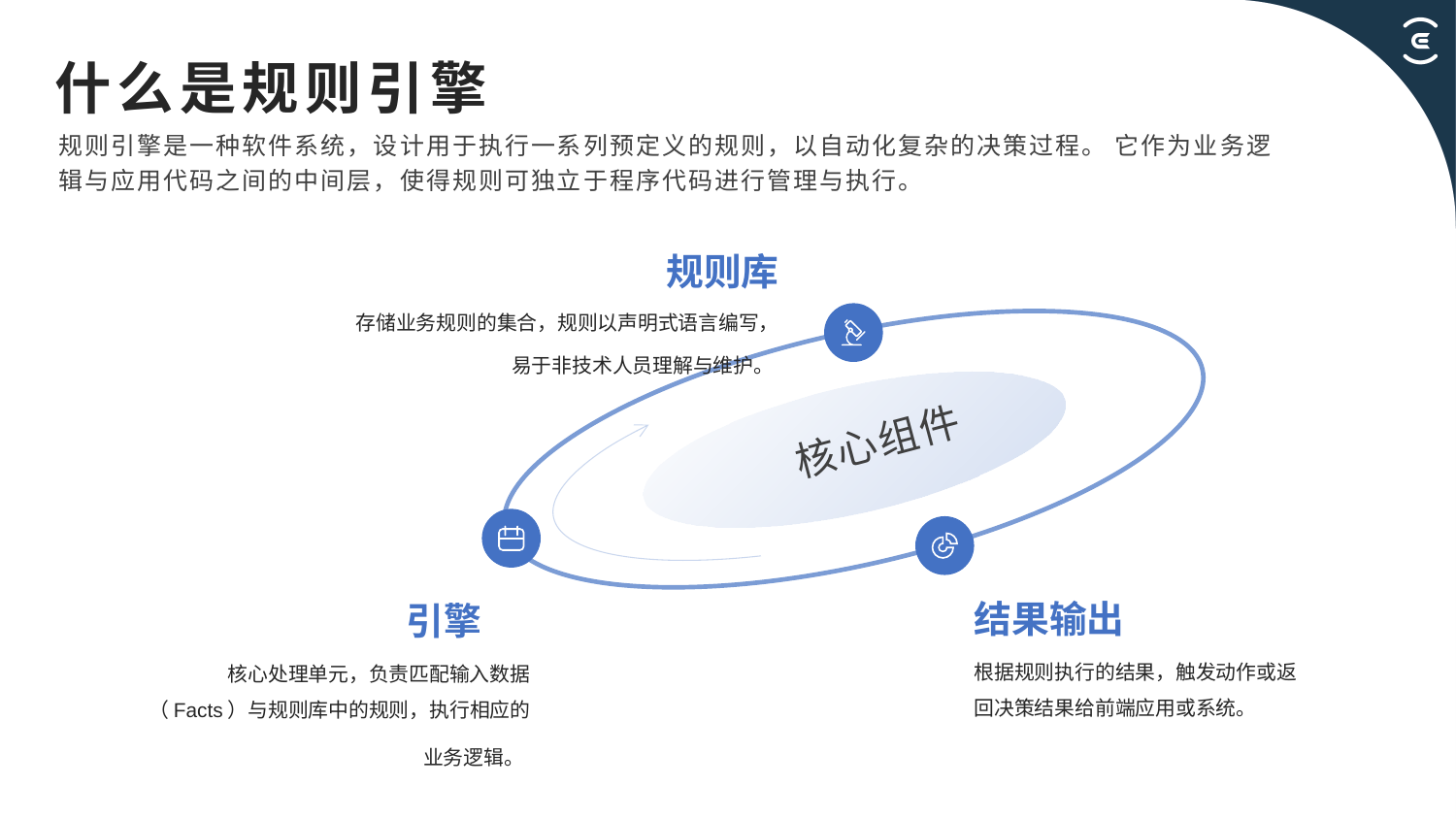

什么是规则引擎
规则引擎是一种软件系统，设计用于执行一系列预定义的规则，以自动化复杂的决策过程。 它作为业务逻辑与应用代码之间的中间层，使得规则可独立于程序代码进行管理与执行。
规则库
存储业务规则的集合，规则以声明式语言编写，易于非技术人员理解与维护。

核心组件

结果输出
引擎
根据规则执行的结果，触发动作或返回决策结果给前端应用或系统。
核心处理单元，负责匹配输入数据（Facts）与规则库中的规则，执行相应的业务逻辑。